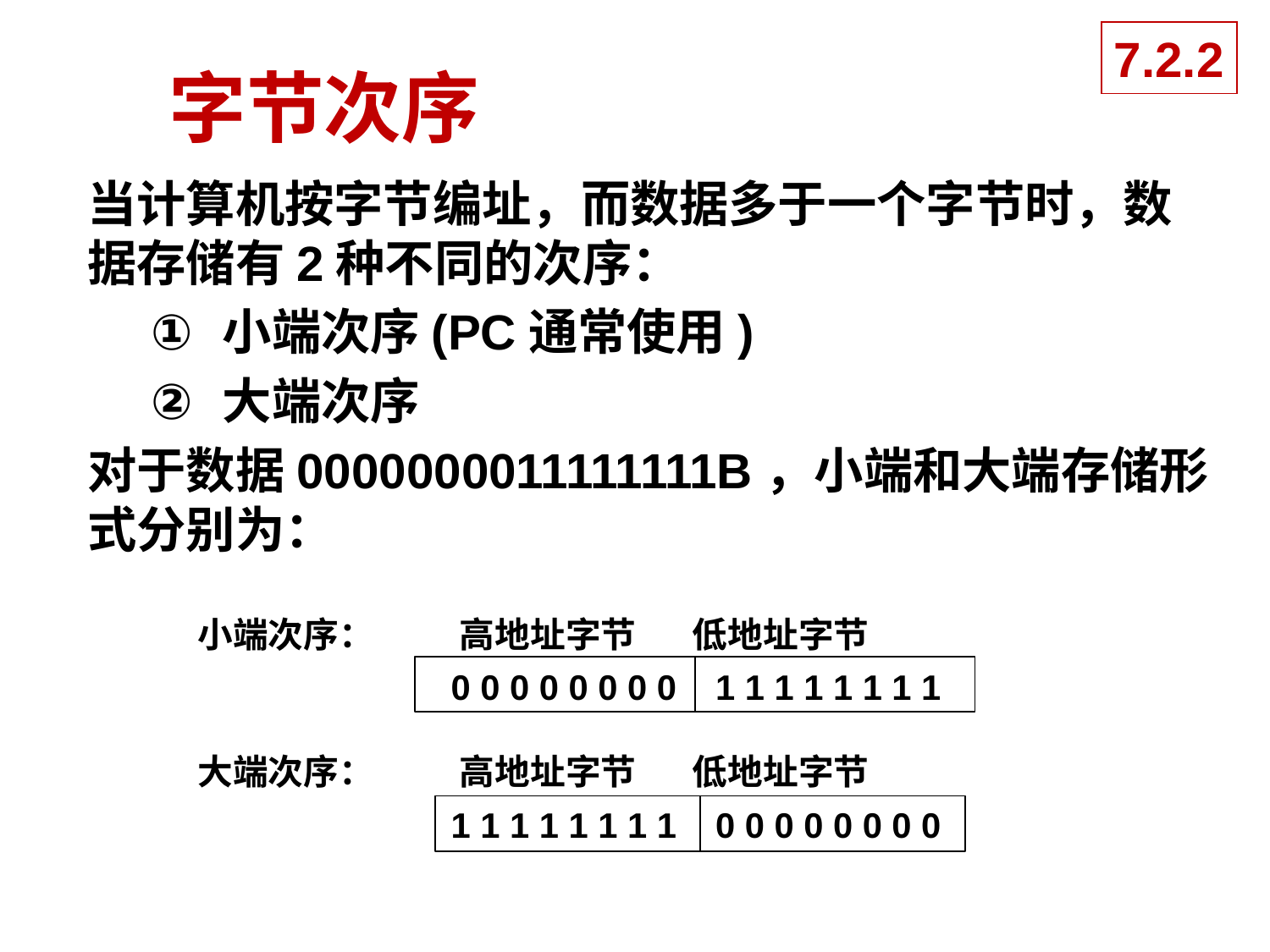

7.2.2
# 字节次序
当计算机按字节编址，而数据多于一个字节时，数据存储有2种不同的次序：
小端次序(PC通常使用)
大端次序
对于数据0000000011111111B，小端和大端存储形式分别为：
小端次序：	 高地址字节       低地址字节
	             0 0 0 0 0 0 0 0    1 1 1 1 1 1 1 1

大端次序：	 高地址字节       低地址字节
	             1 1 1 1 1 1 1 1    0 0 0 0 0 0 0 0